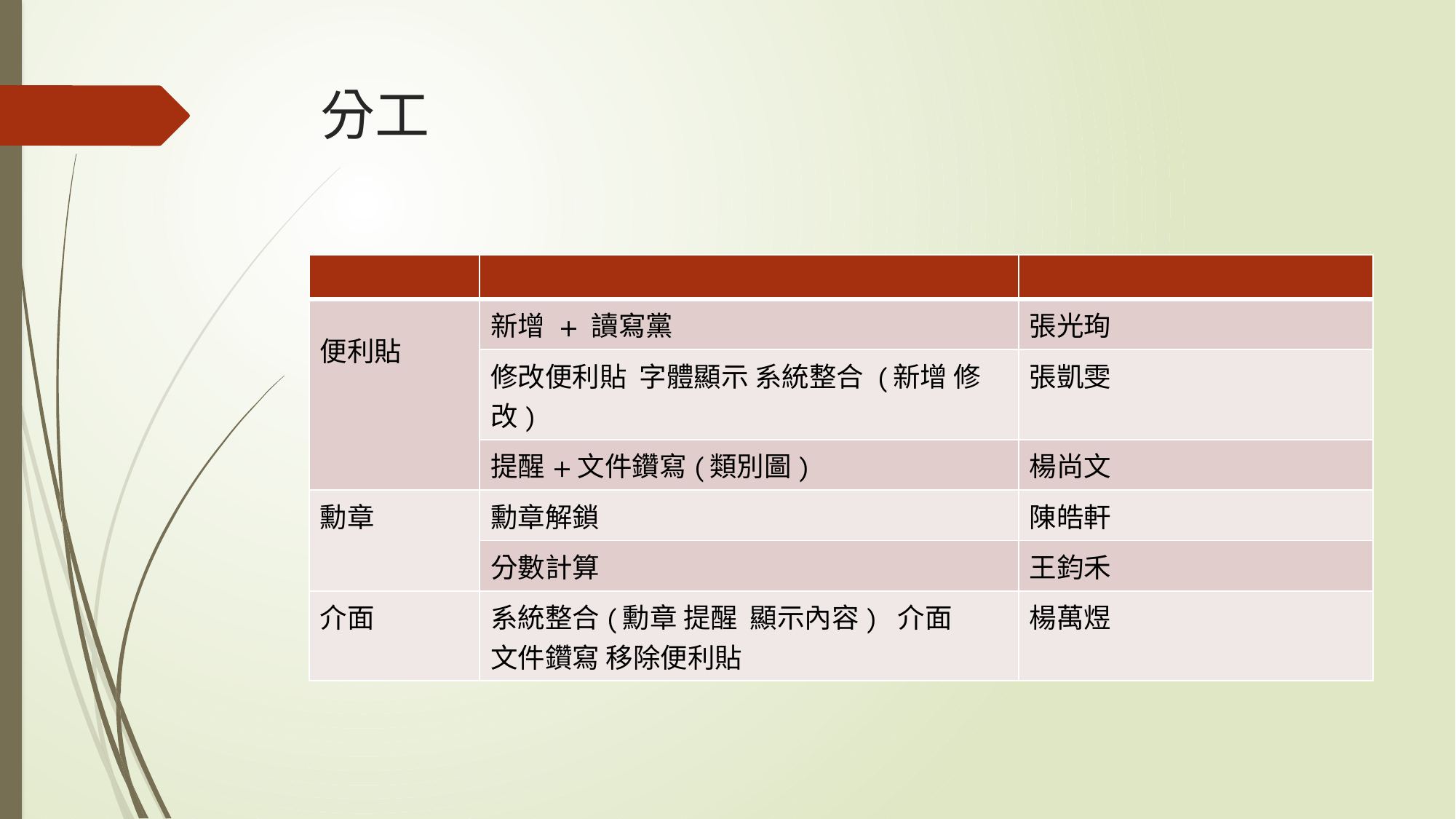

# 分工
|  |  |  |
| --- | --- | --- |
| 便利貼 | 新增 + 讀寫黨 | 張光珣 |
|  | 修改便利貼 字體顯示 系統整合 (新增 修改) | 張凱雯 |
|  | 提醒+文件鑽寫(類別圖) | 楊尚文 |
| 勳章 | 勳章解鎖 | 陳皓軒 |
|  | 分數計算 | 王鈞禾 |
| 介面 | 系統整合(勳章 提醒 顯示內容) 介面 文件鑽寫 移除便利貼 | 楊萬煜 |